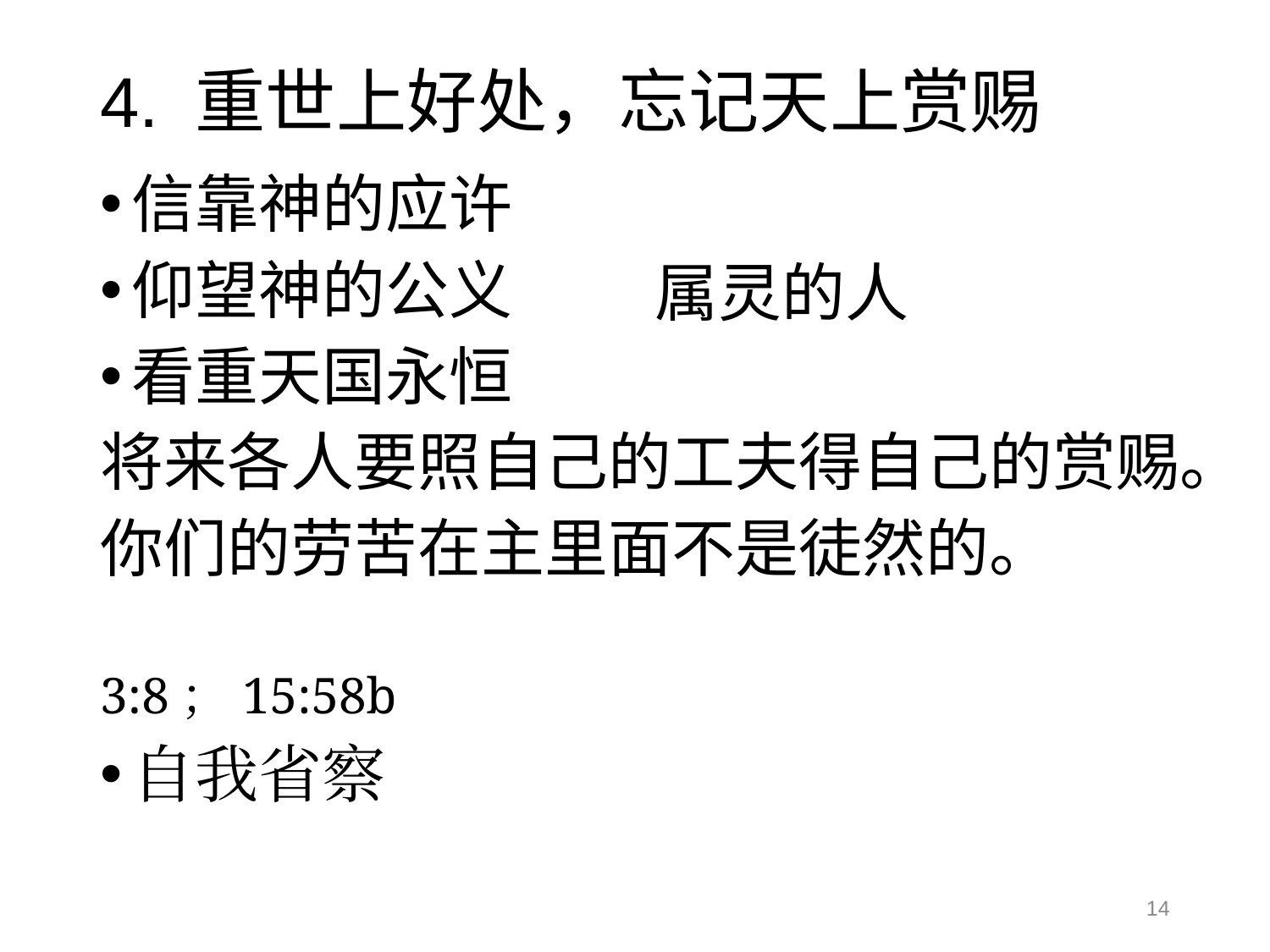

# 4. 重世上好处，忘记天上赏赐
信靠神的应许
仰望神的公义
看重天国永恒
将来各人要照自己的工夫得自己的赏赐。
你们的劳苦在主里面不是徒然的。
                          3:8；15:58b
自我省察
属灵的人
14